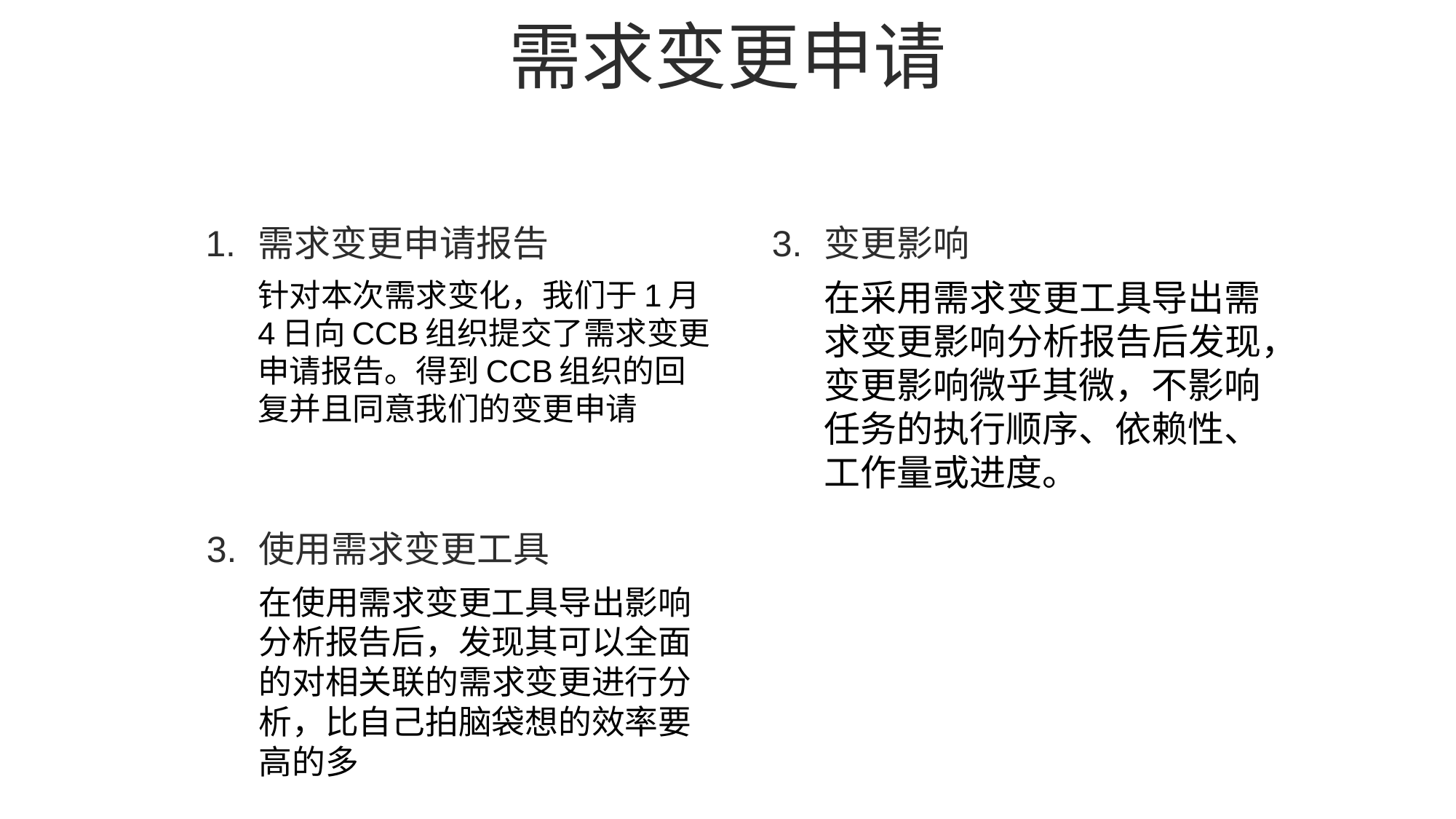

需求变更申请
1.
需求变更申请报告
3.
变更影响
针对本次需求变化，我们于1月4日向CCB组织提交了需求变更申请报告。得到CCB组织的回复并且同意我们的变更申请
在采用需求变更工具导出需求变更影响分析报告后发现，变更影响微乎其微，不影响任务的执行顺序、依赖性、工作量或进度。
3.
使用需求变更工具
在使用需求变更工具导出影响分析报告后，发现其可以全面的对相关联的需求变更进行分析，比自己拍脑袋想的效率要高的多